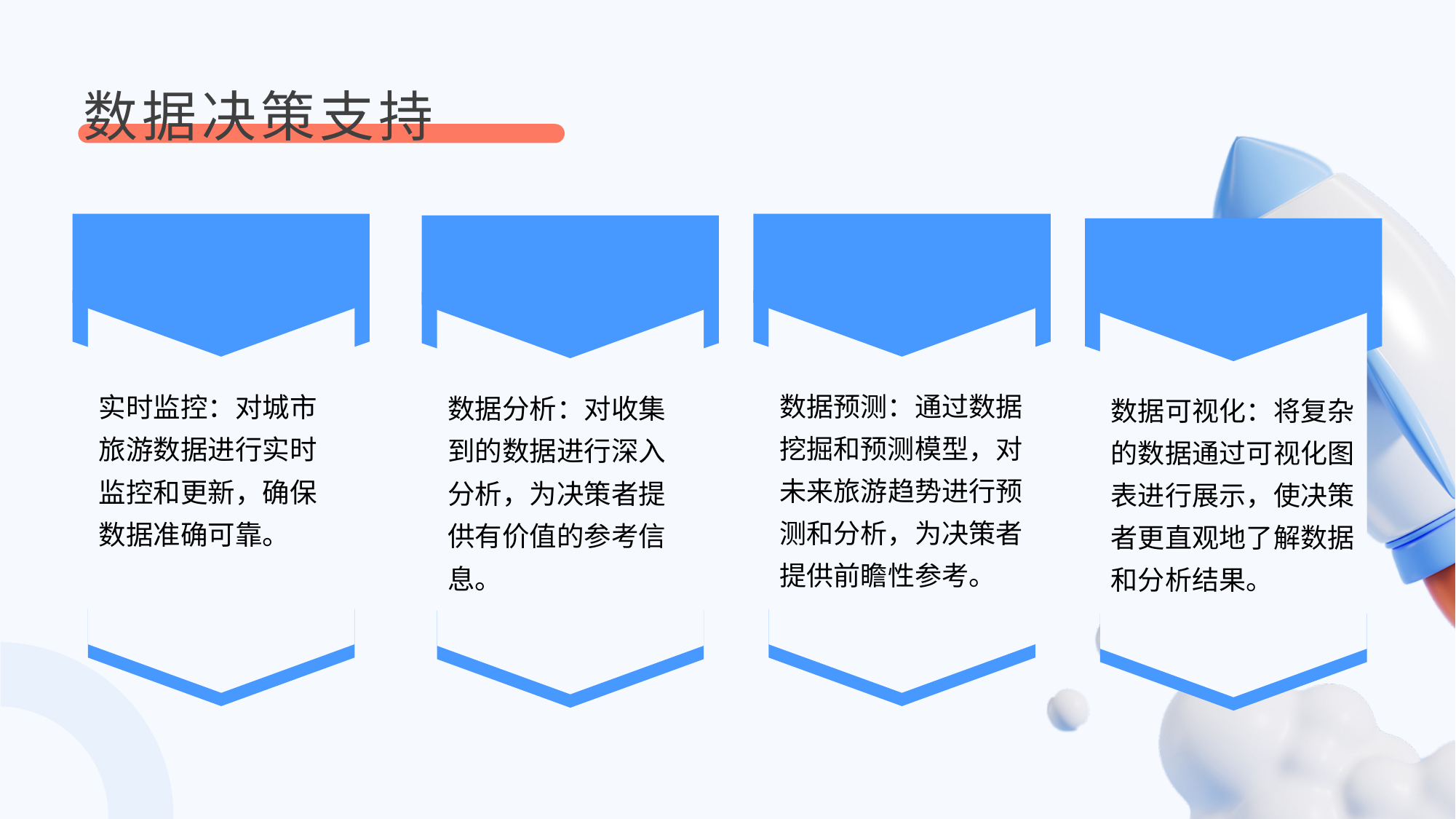

数据决策支持

实时监控：对城市旅游数据进行实时监控和更新，确保数据准确可靠。
数据预测：通过数据挖掘和预测模型，对未来旅游趋势进行预测和分析，为决策者提供前瞻性参考。
数据分析：对收集到的数据进行深入分析，为决策者提供有价值的参考信息。
数据可视化：将复杂的数据通过可视化图表进行展示，使决策者更直观地了解数据和分析结果。